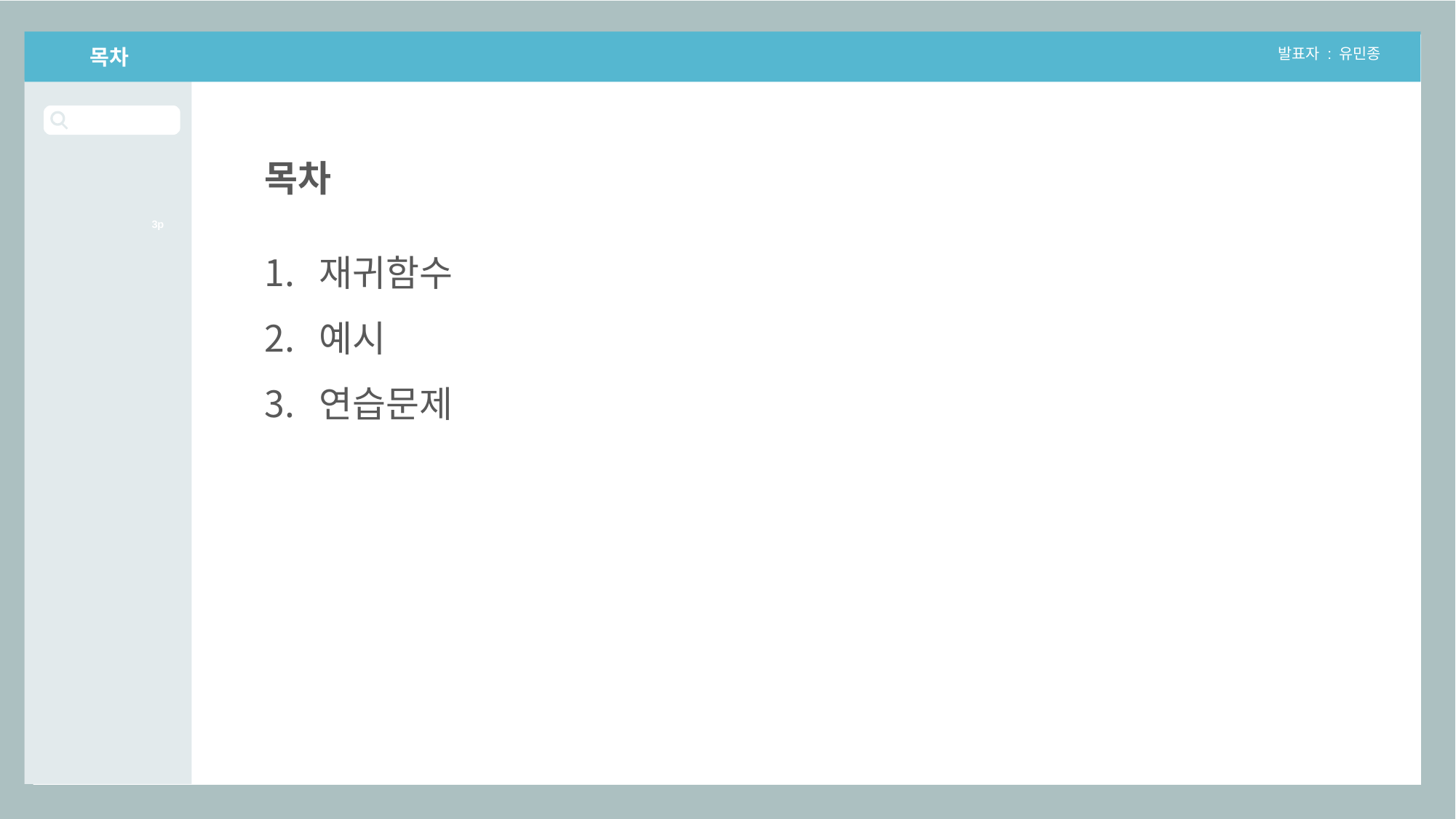

목차
발표자 : 유민종

목차
3p
재귀함수
예시
연습문제